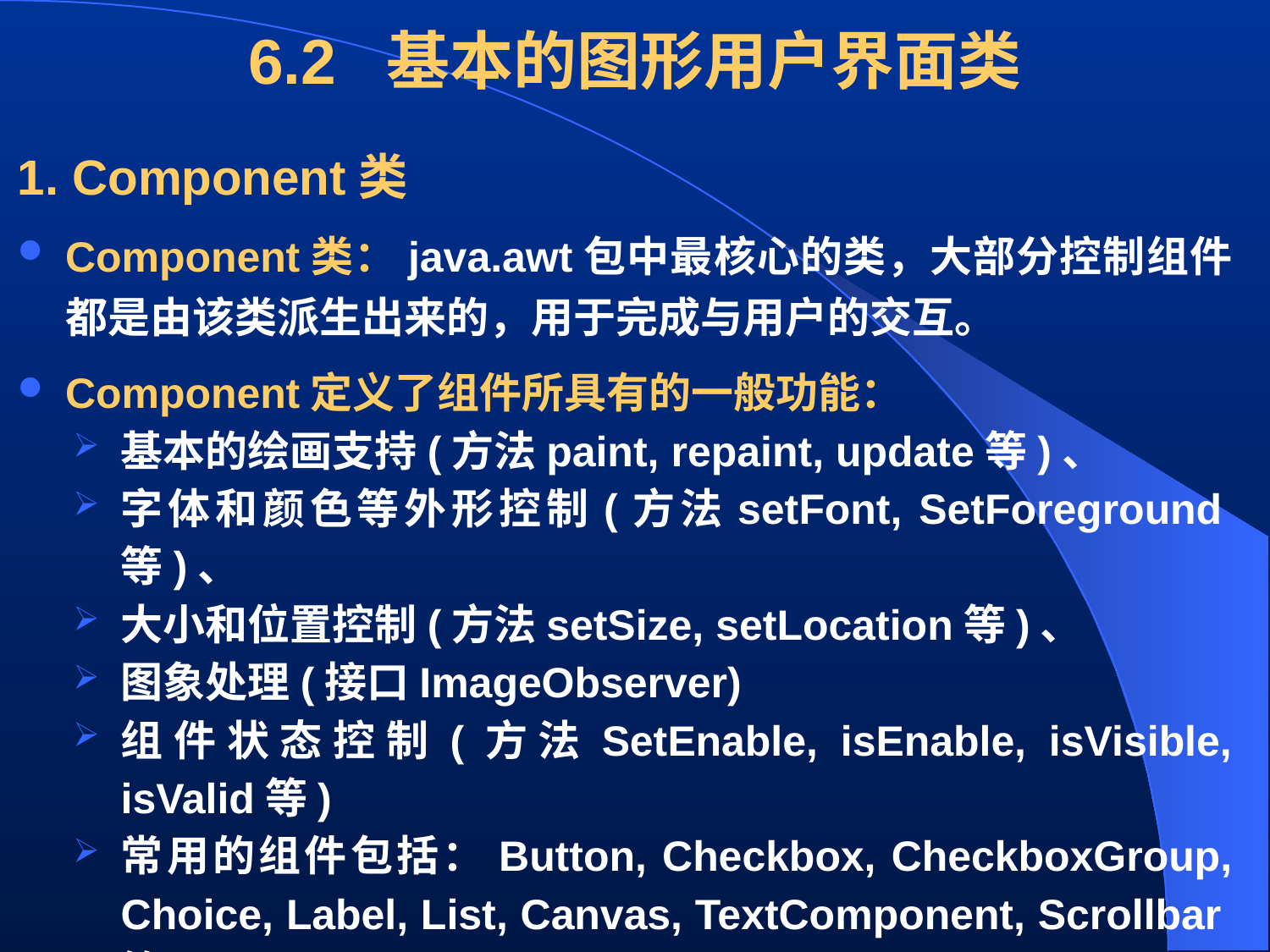

# 6.2  基本的图形用户界面类
1. Component类
Component类：java.awt包中最核心的类，大部分控制组件都是由该类派生出来的，用于完成与用户的交互。
Component定义了组件所具有的一般功能：
基本的绘画支持(方法paint, repaint, update等)、
字体和颜色等外形控制(方法setFont, SetForeground等)、
大小和位置控制(方法setSize, setLocation等)、
图象处理(接口ImageObserver)
组件状态控制(方法SetEnable, isEnable, isVisible, isValid等)
常用的组件包括：Button, Checkbox, CheckboxGroup, Choice, Label, List, Canvas, TextComponent, Scrollbar等。